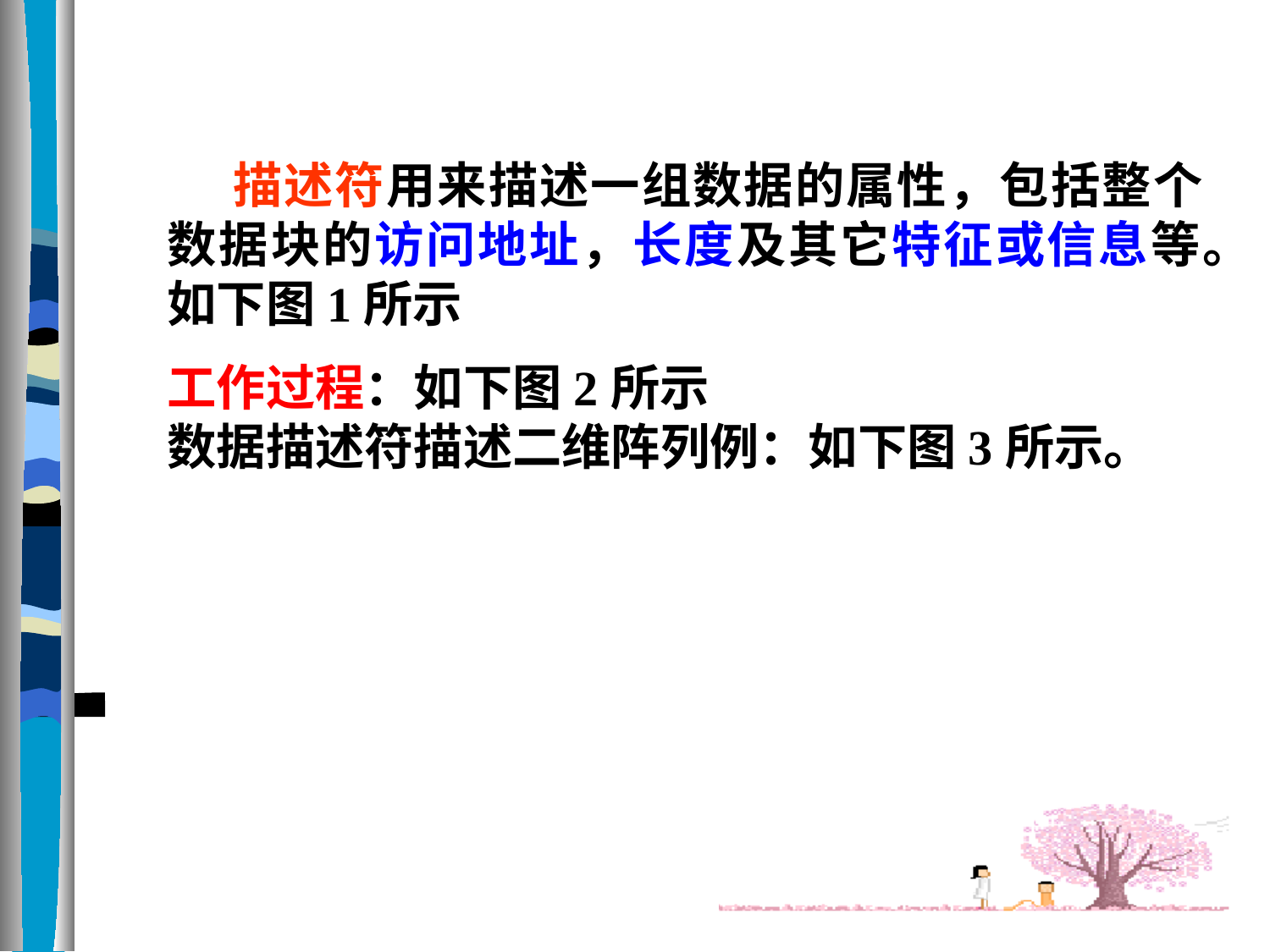

描述符用来描述一组数据的属性，包括整个数据块的访问地址，长度及其它特征或信息等。如下图1所示
工作过程：如下图2所示
数据描述符描述二维阵列例：如下图3所示。